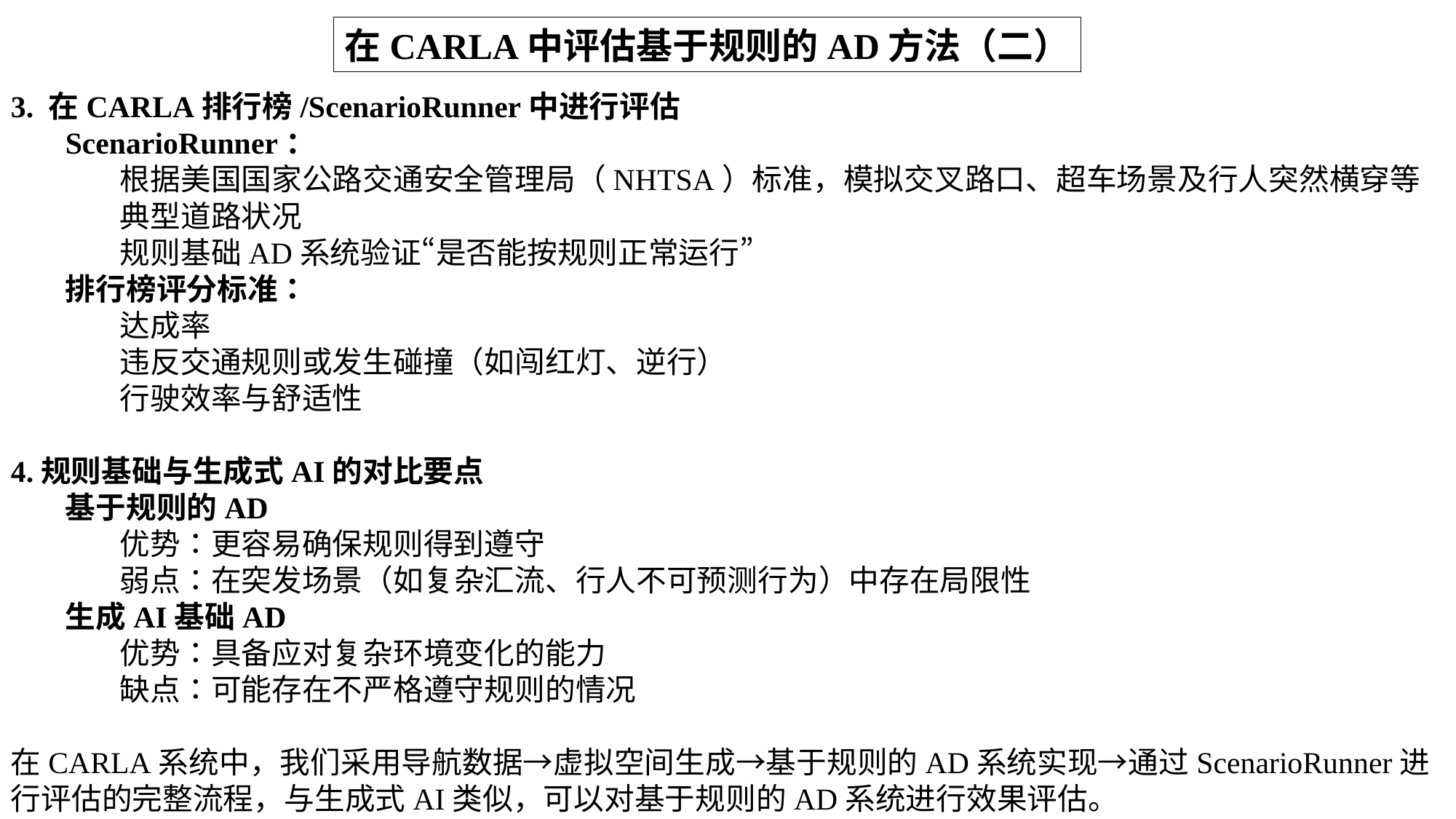

在CARLA中评估基于规则的AD方法（二）
3. 在CARLA排行榜/ScenarioRunner中进行评估
ScenarioRunner：
根据美国国家公路交通安全管理局（NHTSA）标准，模拟交叉路口、超车场景及行人突然横穿等典型道路状况
规则基础AD系统验证“是否能按规则正常运行”
排行榜评分标准：
达成率
违反交通规则或发生碰撞（如闯红灯、逆行）
行驶效率与舒适性

4.规则基础与生成式AI的对比要点
基于规则的AD
优势：更容易确保规则得到遵守
弱点：在突发场景（如复杂汇流、行人不可预测行为）中存在局限性
生成AI基础AD
优势：具备应对复杂环境变化的能力
缺点：可能存在不严格遵守规则的情况

在CARLA系统中，我们采用导航数据→虚拟空间生成→基于规则的AD系统实现→通过ScenarioRunner进行评估的完整流程，与生成式AI类似，可以对基于规则的AD系统进行效果评估。